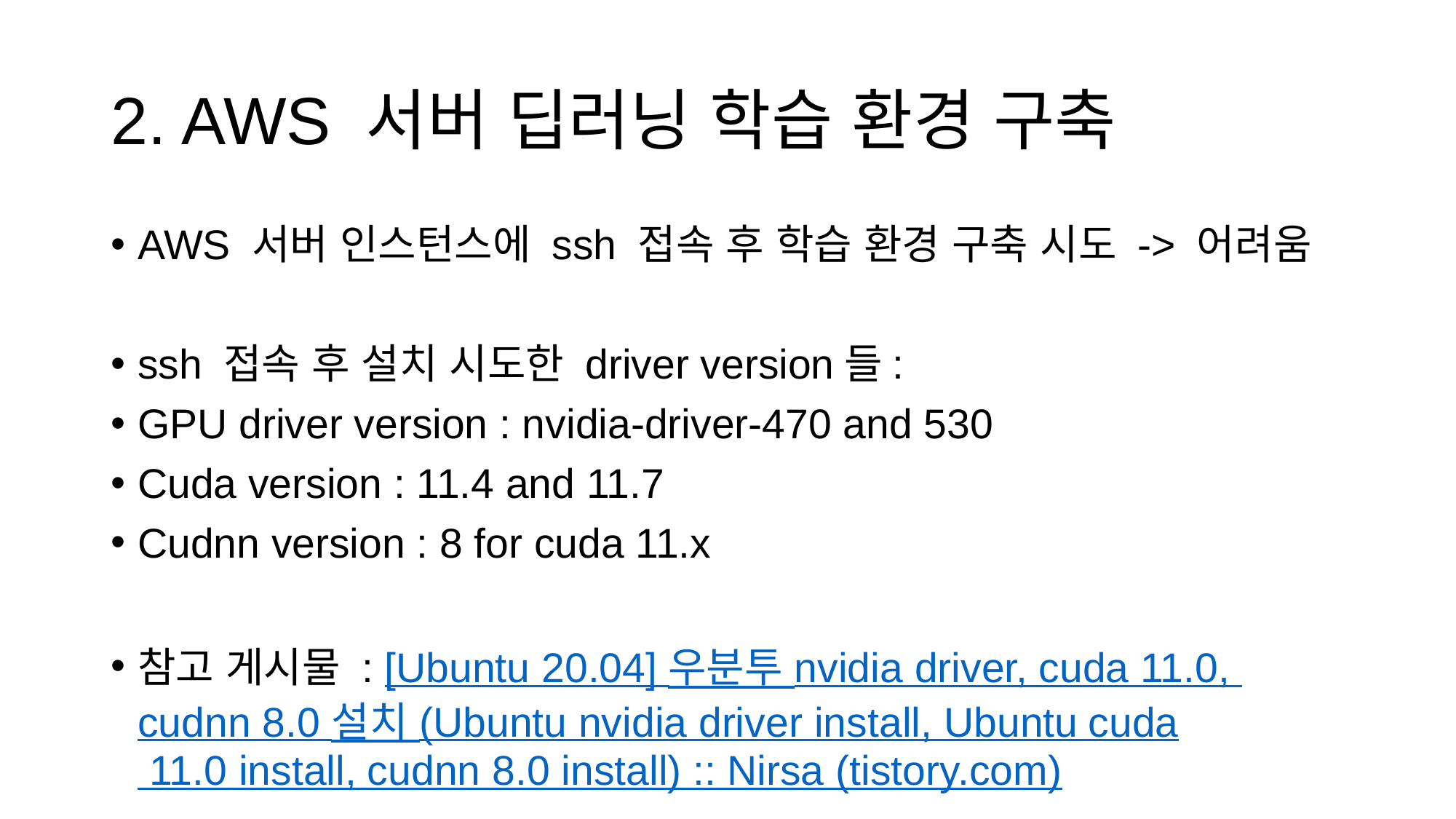

# 2. AWS 서버 딥러닝 학습 환경 구축
AWS 서버 인스턴스에 ssh 접속 후 학습 환경 구축 시도 -> 어려움

ssh 접속 후 설치 시도한 driver version들:
GPU driver version : nvidia-driver-470 and 530
Cuda version : 11.4 and 11.7
Cudnn version : 8 for cuda 11.x

참고 게시물 : [Ubuntu 20.04] 우분투 nvidia driver, cuda 11.0, cudnn 8.0 설치 (Ubuntu nvidia driver install, Ubuntu cuda 11.0 install, cudnn 8.0 install) :: Nirsa (tistory.com)